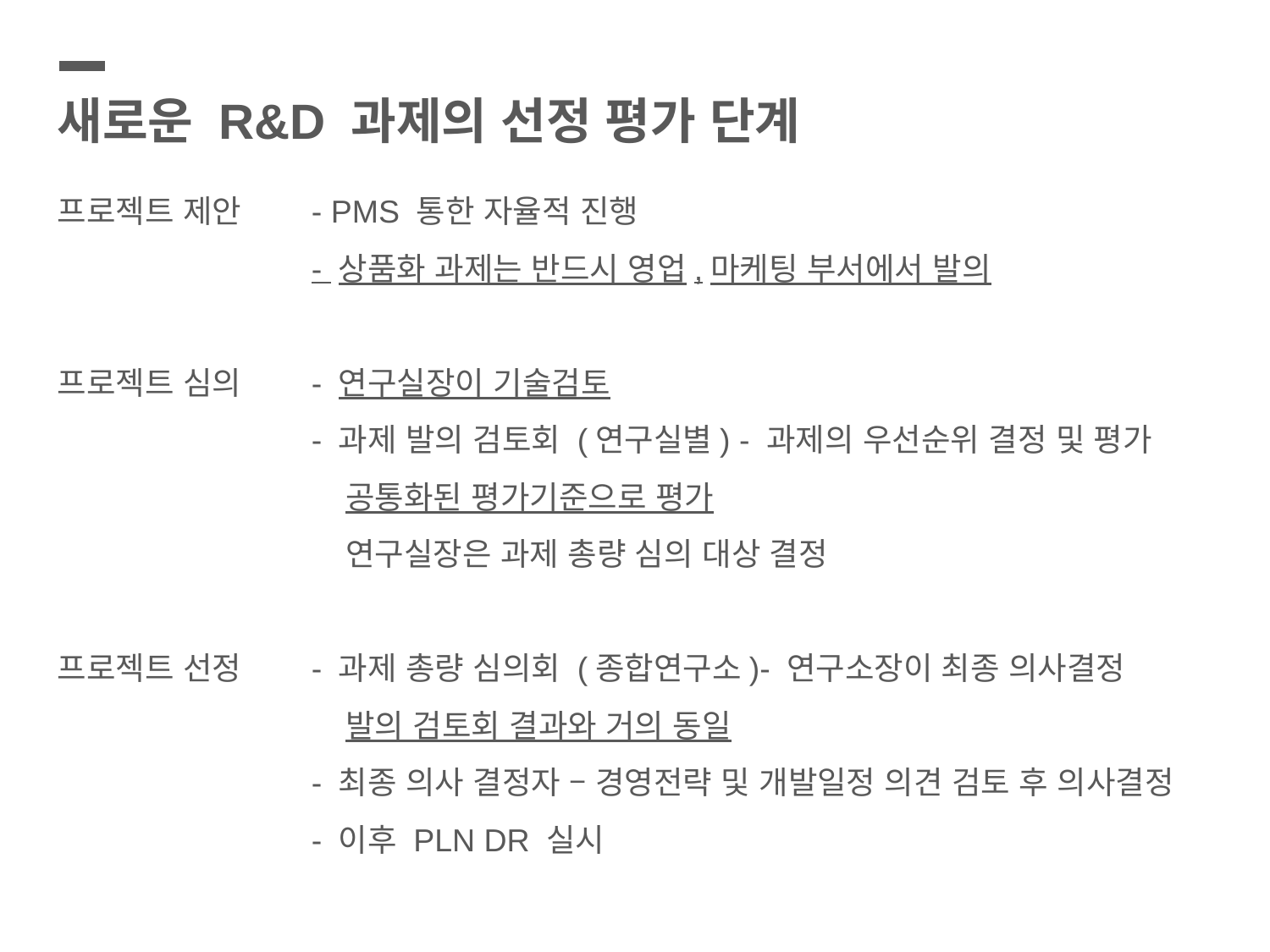

새로운 R&D 과제의 선정 평가 단계
프로젝트 제안	- PMS 통한 자율적 진행
		- 상품화 과제는 반드시 영업,마케팅 부서에서 발의

프로젝트 심의	- 연구실장이 기술검토
		- 과제 발의 검토회 (연구실별) - 과제의 우선순위 결정 및 평가
		   공통화된 평가기준으로 평가
		   연구실장은 과제 총량 심의 대상 결정

프로젝트 선정	- 과제 총량 심의회 (종합연구소)- 연구소장이 최종 의사결정
		   발의 검토회 결과와 거의 동일
		- 최종 의사 결정자 – 경영전략 및 개발일정 의견 검토 후 의사결정
		- 이후 PLN DR 실시